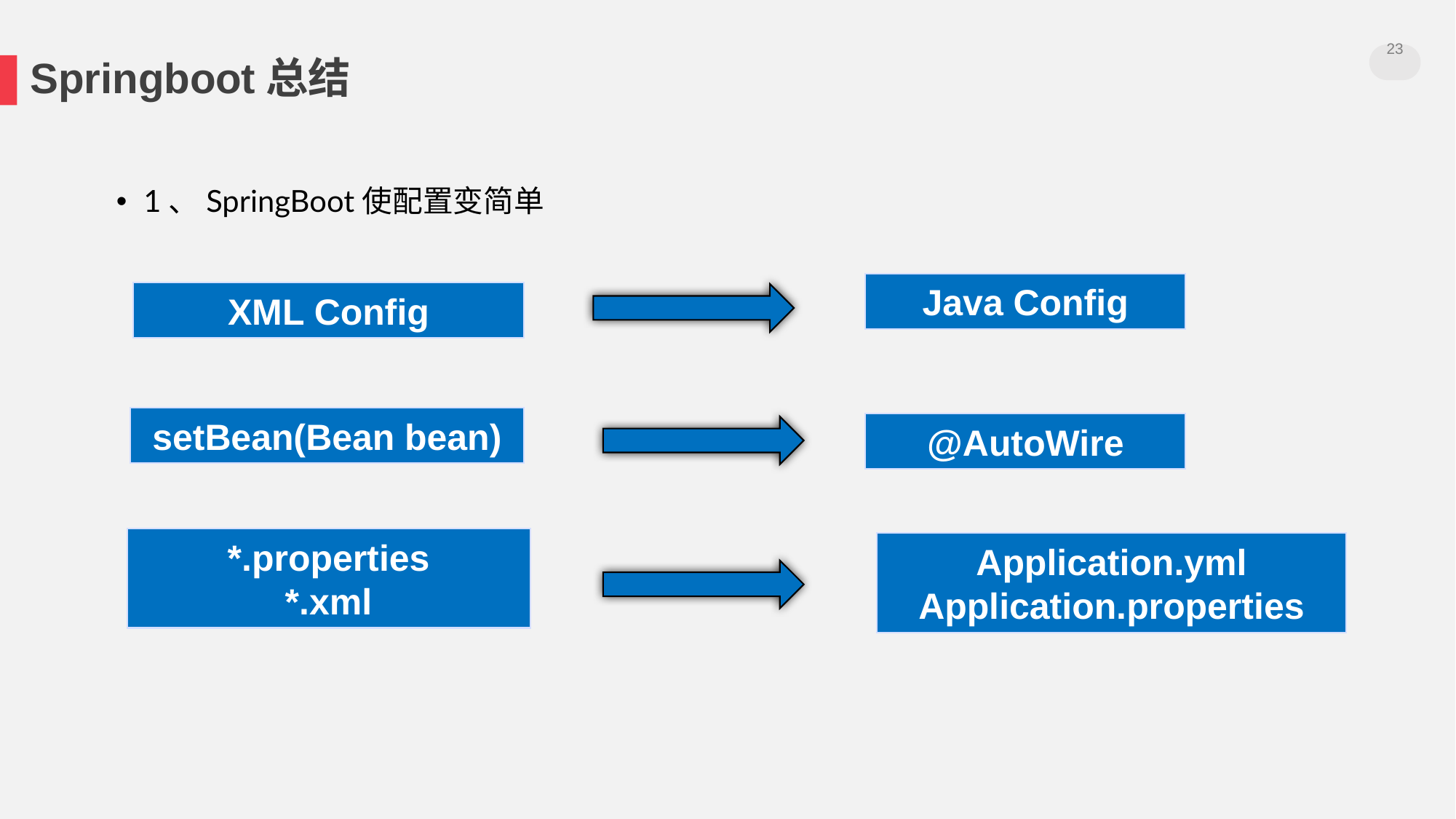

23
Springboot总结
1、SpringBoot使配置变简单

Java Config
XML Config

setBean(Bean bean)
@AutoWire

*.properties
*.xml
Application.yml
Application.properties